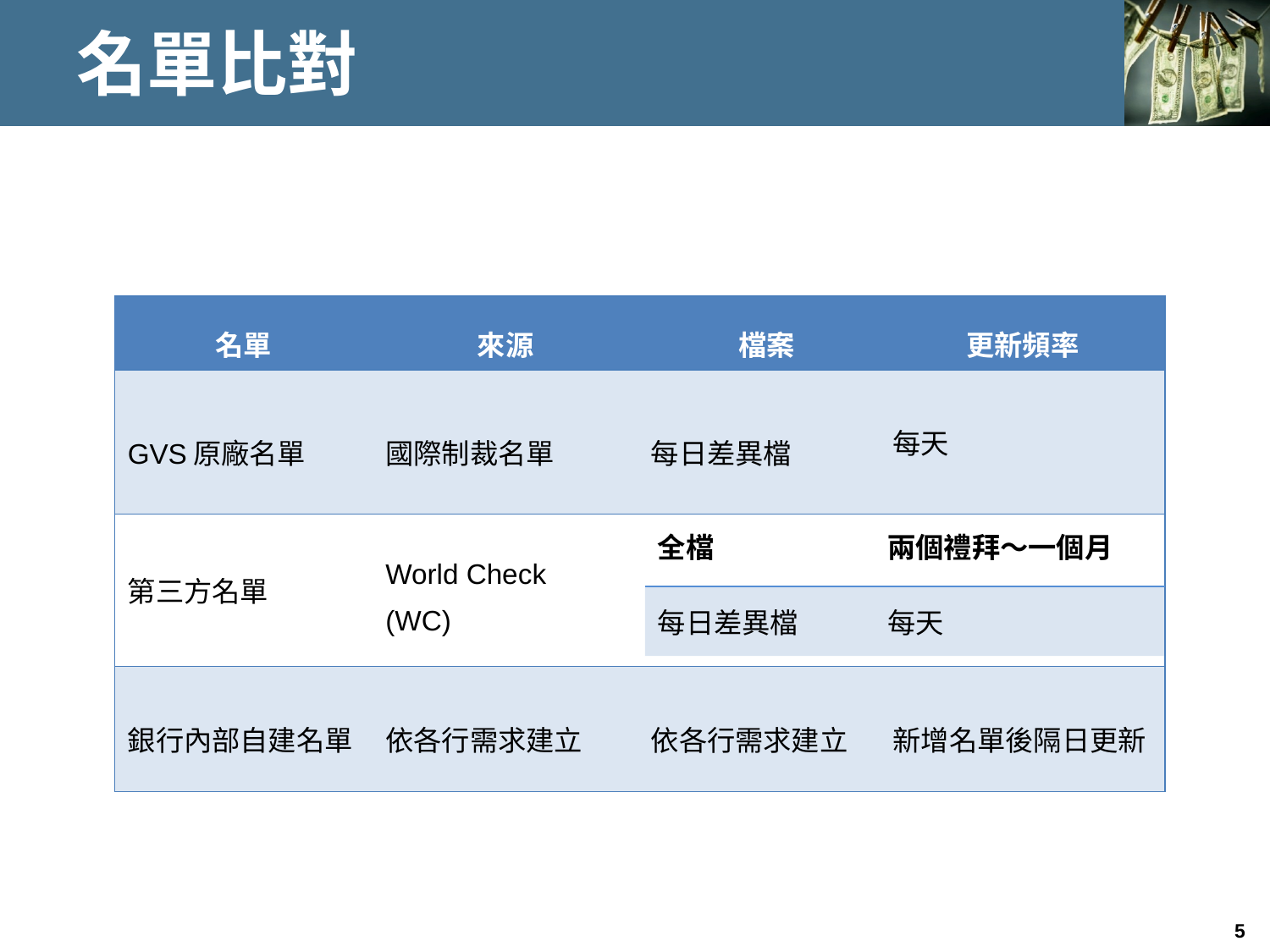

# 名單比對

| 名單 | 來源 | 檔案 | 更新頻率 |
| --- | --- | --- | --- |
| GVS原廠名單 | 國際制裁名單 | 每日差異檔​ | 每天​ |
| 第三方名單 | World Check (WC) |  |  |
| 銀行內部自建名單 | 依各行需求建立 | 依各行需求建立 | 新增名單後隔日更新 |
| 全檔​ | 兩個禮拜～一個月​ |
| --- | --- |
| 每日差異檔​ | 每天​ |
5